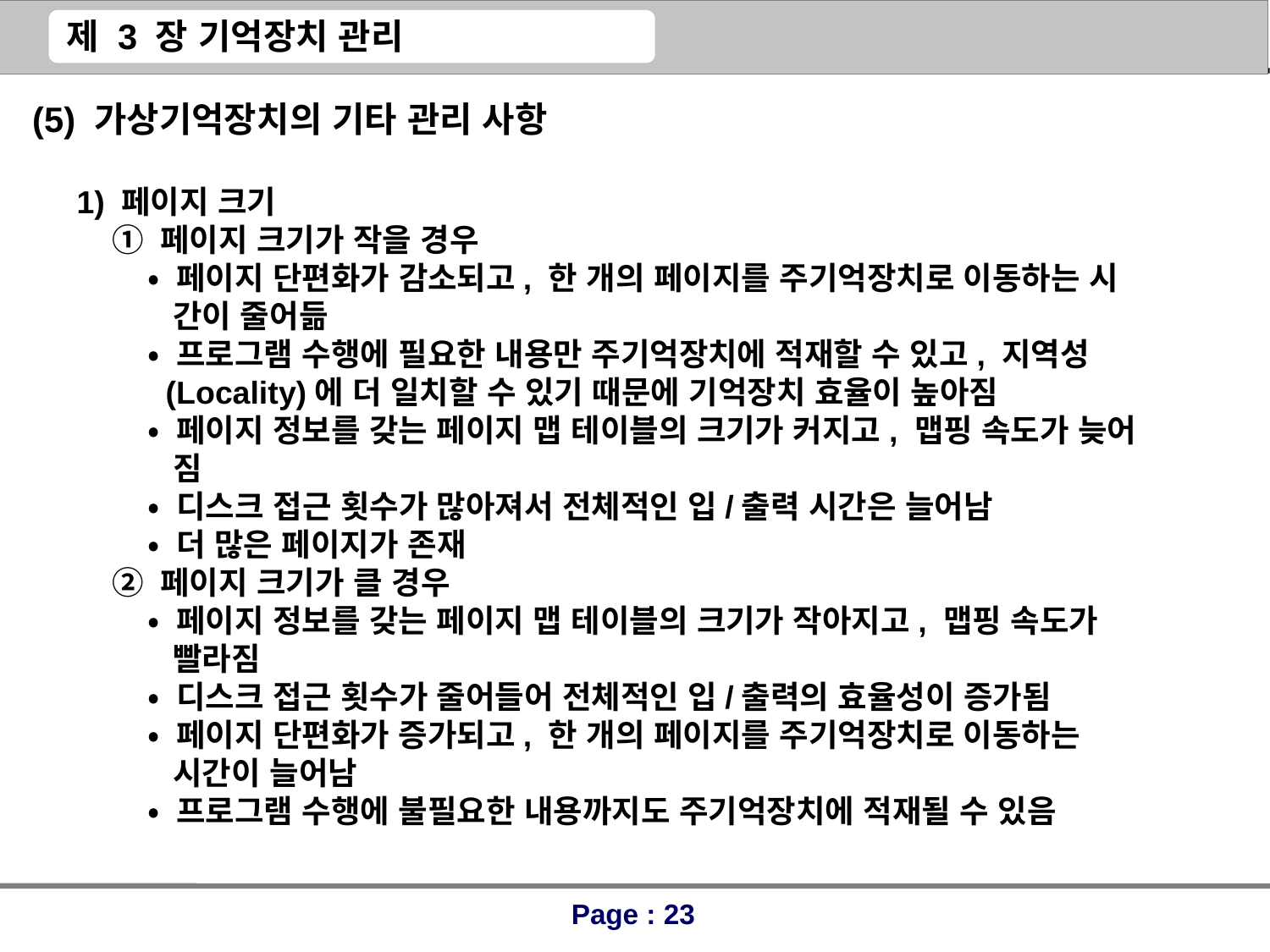

(5) 가상기억장치의 기타 관리 사항

     1) 페이지 크기
         ① 페이지 크기가 작을 경우
             • 페이지 단편화가 감소되고, 한 개의 페이지를 주기억장치로 이동하는 시
               간이 줄어듦
             • 프로그램 수행에 필요한 내용만 주기억장치에 적재할 수 있고, 지역성
               (Locality)에 더 일치할 수 있기 때문에 기억장치 효율이 높아짐
             • 페이지 정보를 갖는 페이지 맵 테이블의 크기가 커지고, 맵핑 속도가 늦어
               짐
             • 디스크 접근 횟수가 많아져서 전체적인 입/출력 시간은 늘어남
             • 더 많은 페이지가 존재
         ② 페이지 크기가 클 경우
             • 페이지 정보를 갖는 페이지 맵 테이블의 크기가 작아지고, 맵핑 속도가
               빨라짐
             • 디스크 접근 횟수가 줄어들어 전체적인 입/출력의 효율성이 증가됨
             • 페이지 단편화가 증가되고, 한 개의 페이지를 주기억장치로 이동하는
               시간이 늘어남
             • 프로그램 수행에 불필요한 내용까지도 주기억장치에 적재될 수 있음
Page : 23